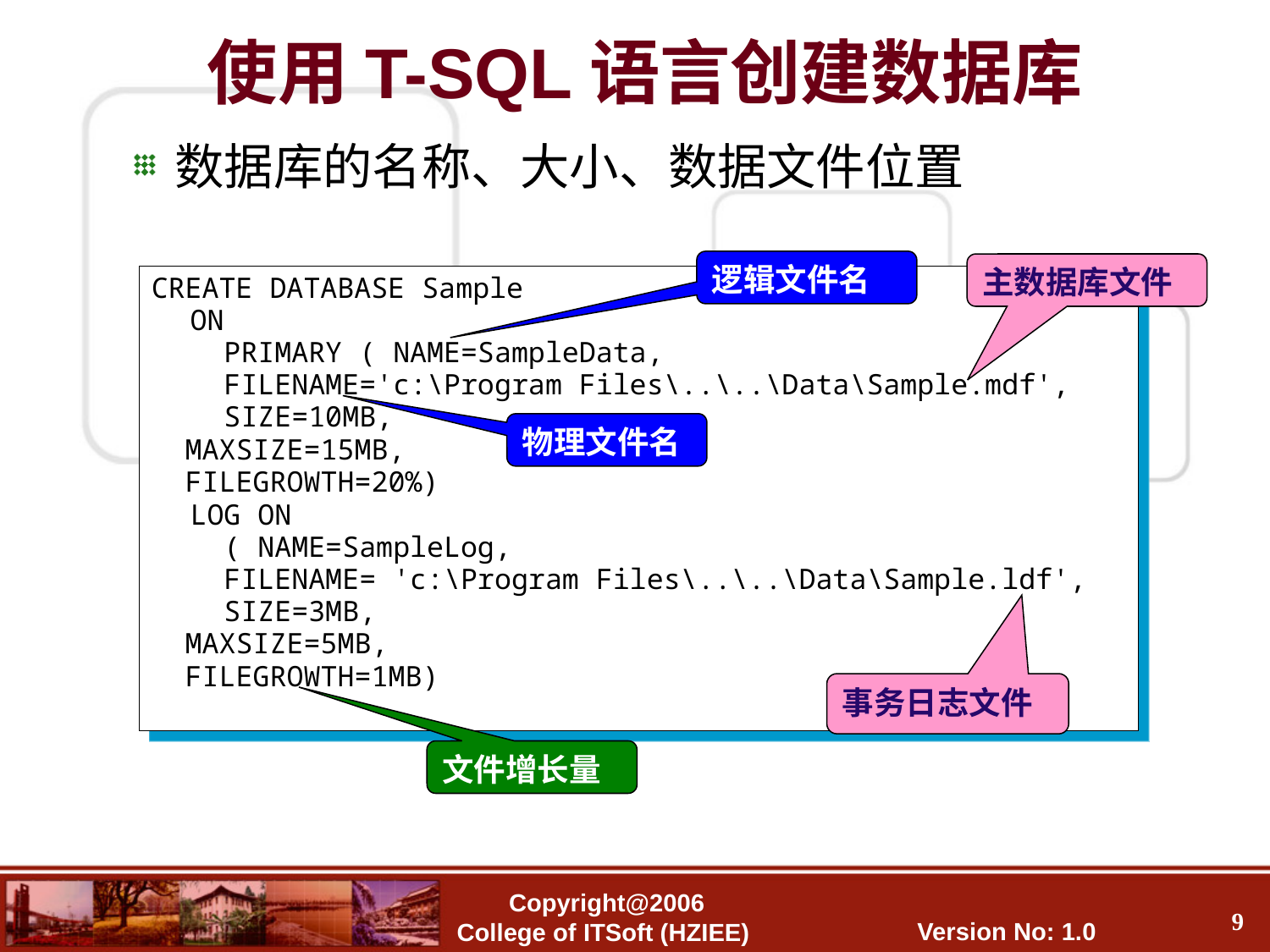

使用T-SQL语言创建数据库
数据库的名称、大小、数据文件位置
逻辑文件名
主数据库文件
CREATE DATABASE Sample
ON
  PRIMARY ( NAME=SampleData,
  FILENAME='c:\Program Files\..\..\Data\Sample.mdf',
  SIZE=10MB,
  MAXSIZE=15MB,
  FILEGROWTH=20%)
LOG ON
  ( NAME=SampleLog,
  FILENAME= 'c:\Program Files\..\..\Data\Sample.ldf',
  SIZE=3MB,
  MAXSIZE=5MB,
  FILEGROWTH=1MB)
物理文件名
事务日志文件
文件增长量